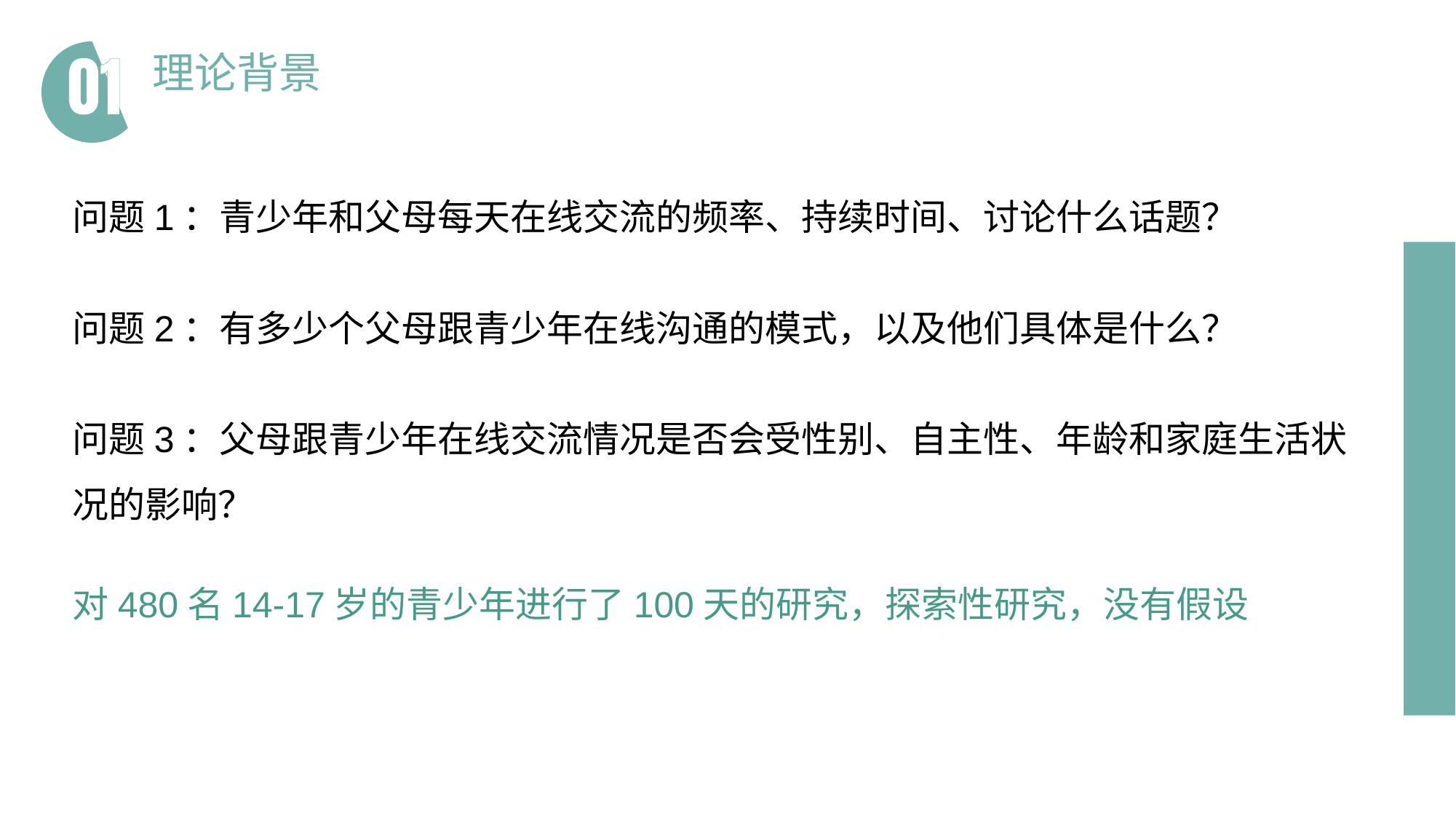

理论背景

01
问题1：青少年和父母每天在线交流的频率、持续时间、讨论什么话题？
问题2：有多少个父母跟青少年在线沟通的模式，以及他们具体是什么？
问题3：父母跟青少年在线交流情况是否会受性别、自主性、年龄和家庭生活状况的影响？

对480名14-17岁的青少年进行了100天的研究，探索性研究，没有假设